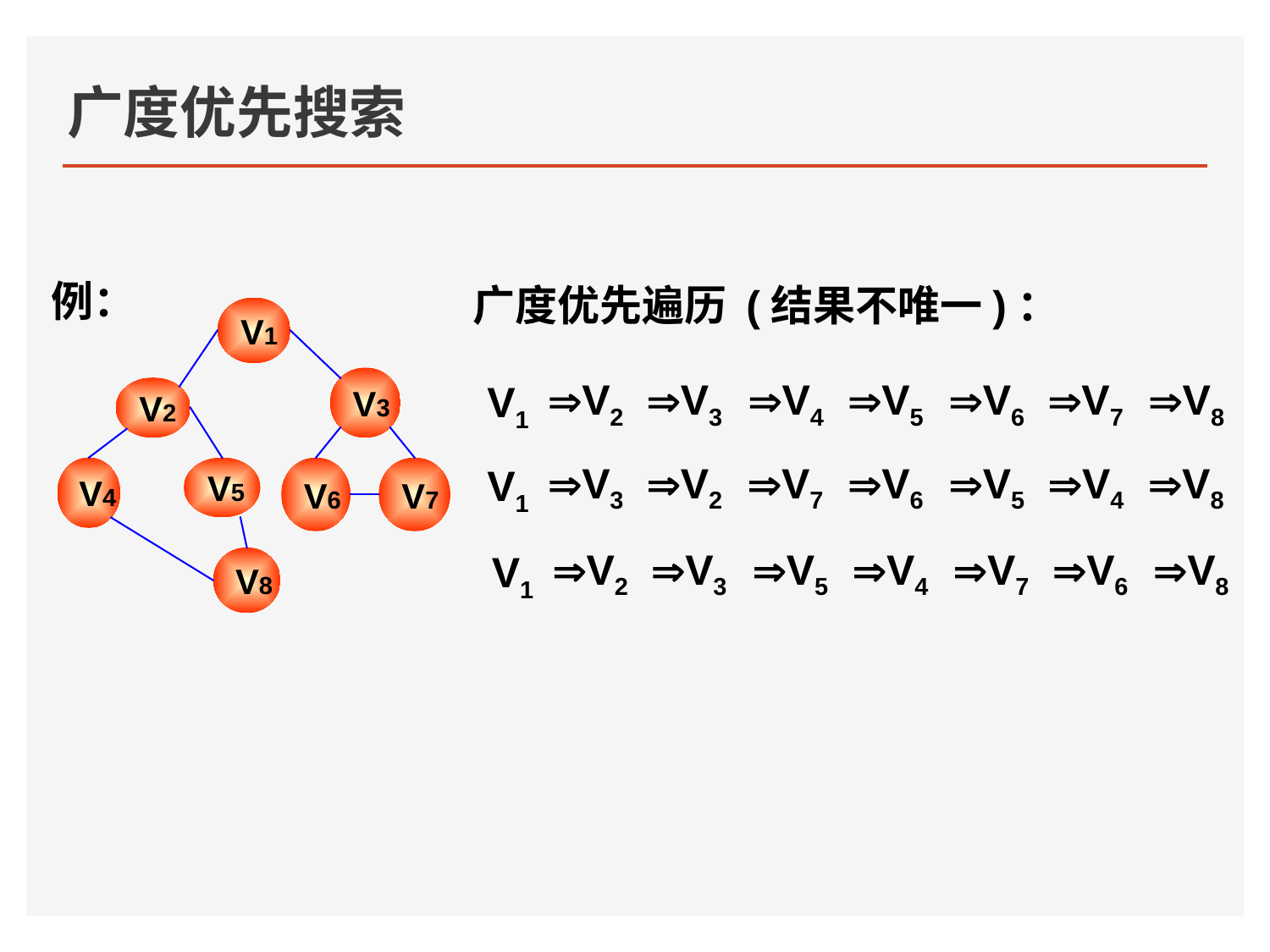

# 广度优先搜索
例：
广度优先遍历 (结果不唯一)：
V1
V3
V2
V4
V5
V6
V7
V8
⇒V2
⇒V3
⇒V4
⇒V5
⇒V6
⇒V7
⇒V8
V1
⇒V3
⇒V2
⇒V7
⇒V6
⇒V5
⇒V4
⇒V8
V1
⇒V2
⇒V3
⇒V5
⇒V4
⇒V7
⇒V6
⇒V8
V1